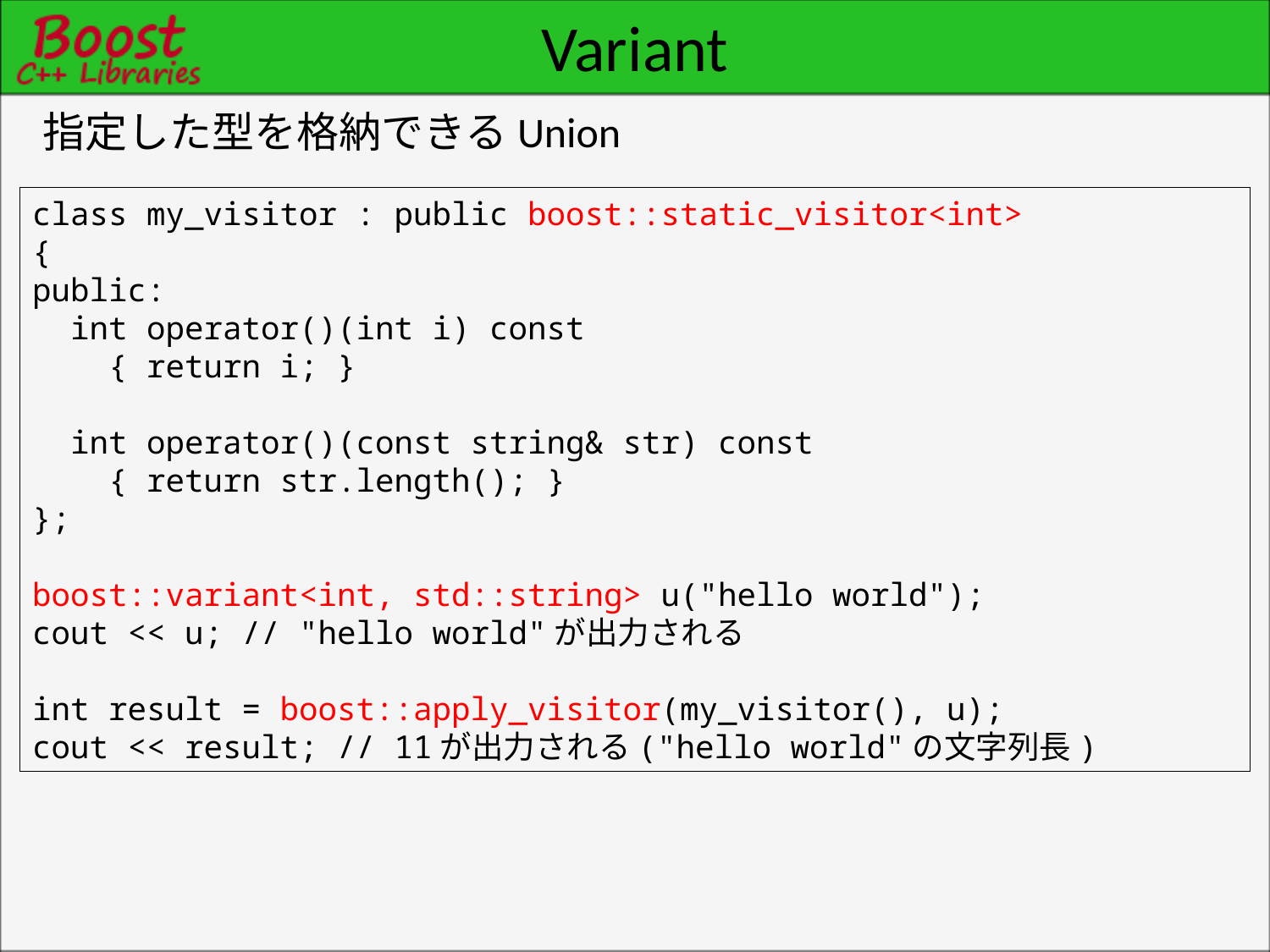

# Variant
指定した型を格納できるUnion
class my_visitor : public boost::static_visitor<int>
{
public:
  int operator()(int i) const
    { return i; }

  int operator()(const string& str) const
    { return str.length(); }
};

boost::variant<int, std::string> u("hello world");
cout << u; // "hello world"が出力される

int result = boost::apply_visitor(my_visitor(), u);
cout << result; // 11が出力される("hello world"の文字列長)